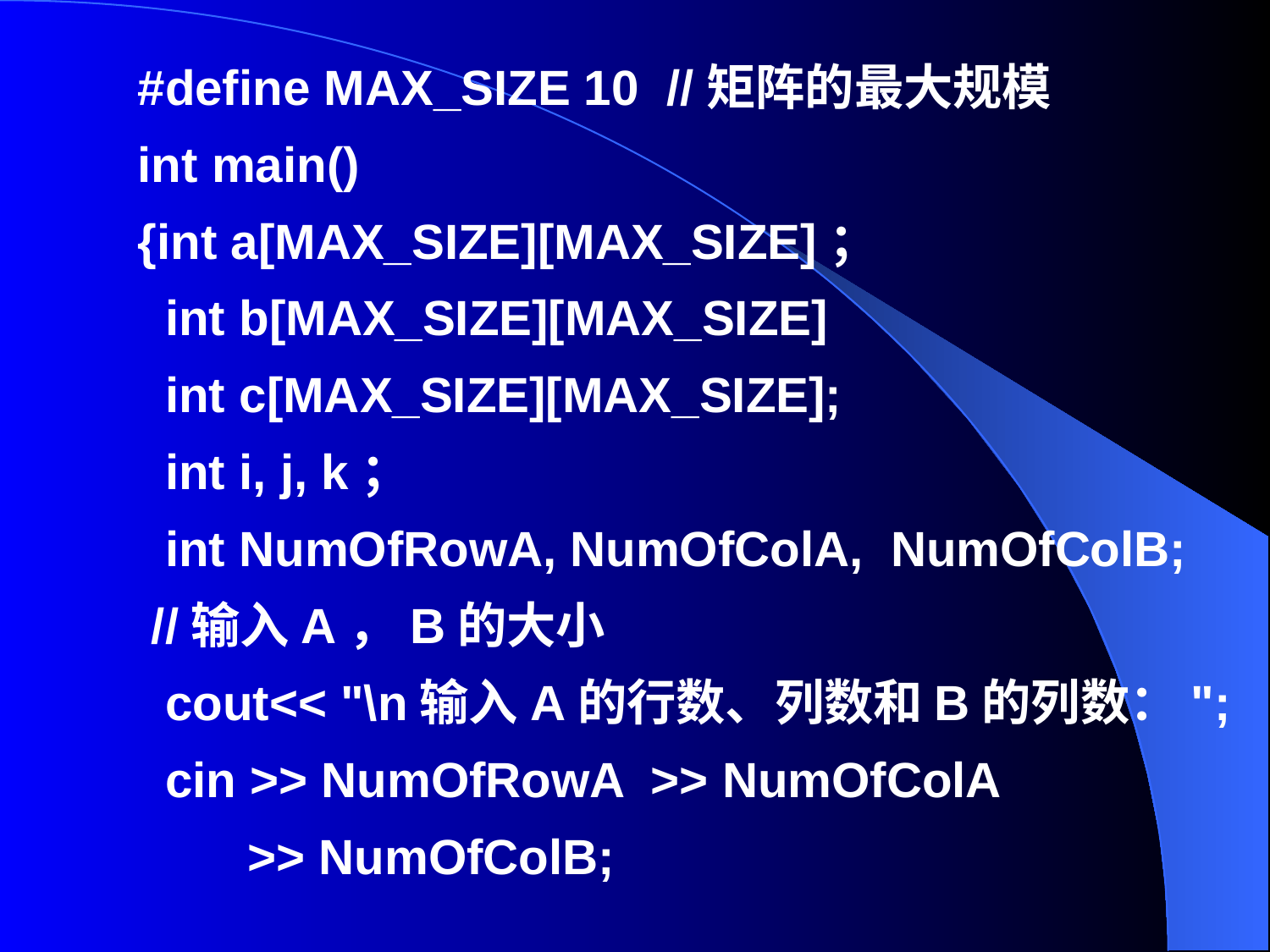

#define MAX_SIZE 10  //矩阵的最大规模
int main()
{int a[MAX_SIZE][MAX_SIZE]；
  int b[MAX_SIZE][MAX_SIZE]
  int c[MAX_SIZE][MAX_SIZE];
  int i, j, k；
  int NumOfRowA, NumOfColA,  NumOfColB;
 //输入A，B的大小
  cout<< "\n输入A的行数、列数和B的列数：";
  cin >> NumOfRowA  >> NumOfColA
        >> NumOfColB;